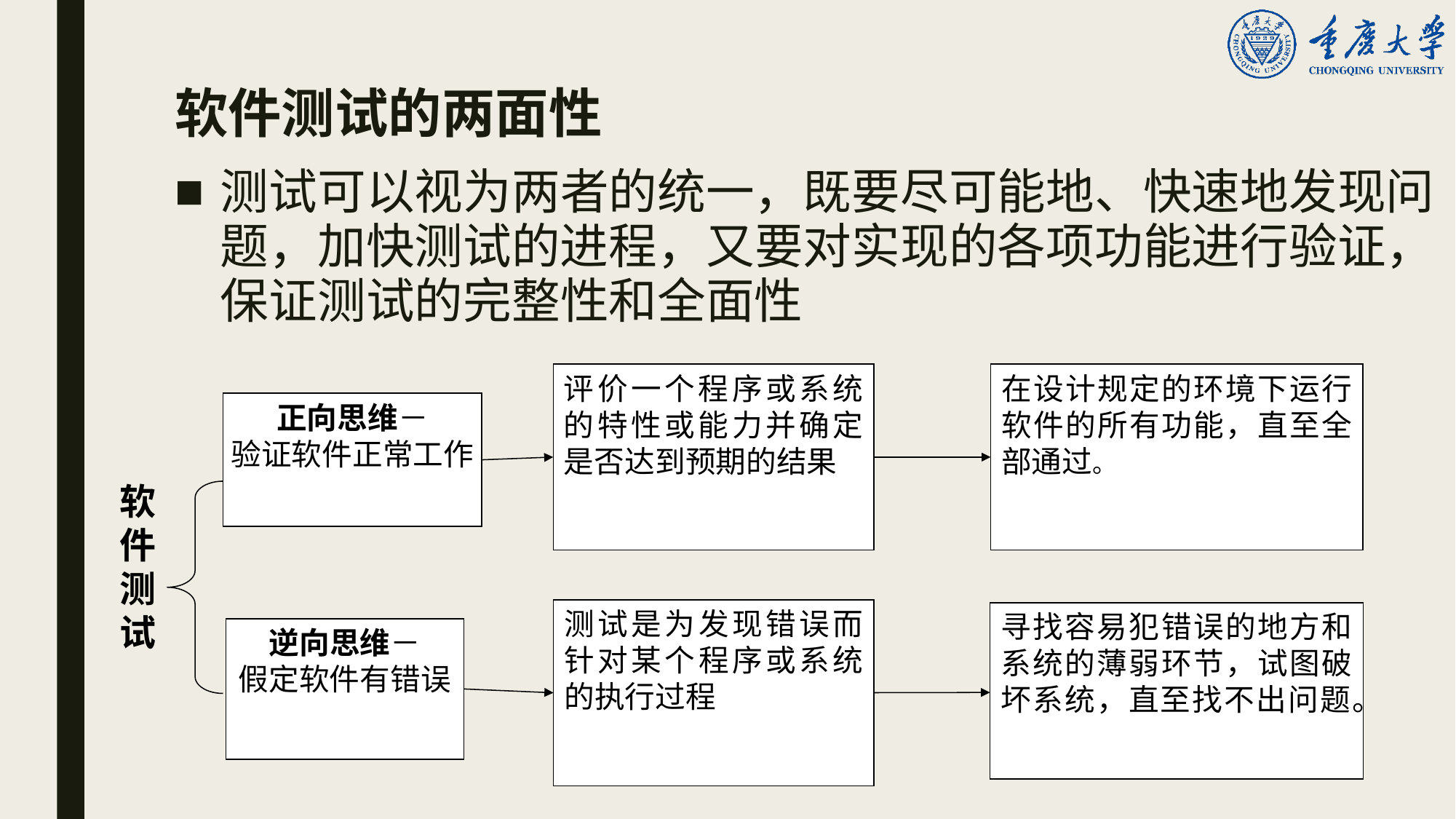

# 软件测试的两面性
测试可以视为两者的统一，既要尽可能地、快速地发现问题，加快测试的进程，又要对实现的各项功能进行验证，保证测试的完整性和全面性

评价一个程序或系统的特性或能力并确定是否达到预期的结果
在设计规定的环境下运行软件的所有功能，直至全部通过。
正向思维－
验证软件正常工作
软件测试

测试是为发现错误而针对某个程序或系统的执行过程
逆向思维－
假定软件有错误
寻找容易犯错误的地方和系统的薄弱环节，试图破坏系统，直至找不出问题。